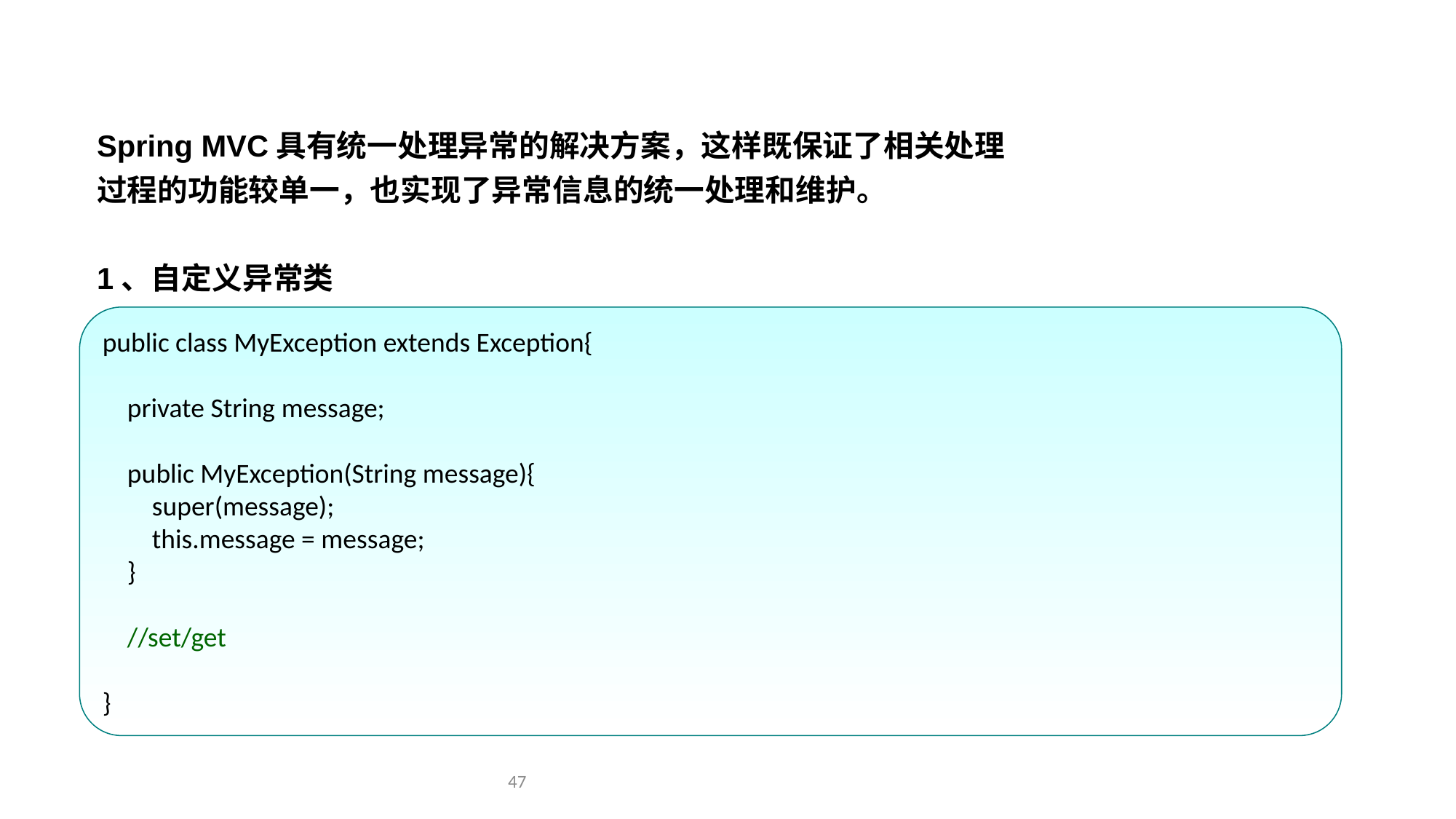

SpringMVC的统一异常处理
Spring MVC具有统一处理异常的解决方案，这样既保证了相关处理
过程的功能较单一，也实现了异常信息的统一处理和维护。

1、自定义异常类
public class MyException extends Exception{

    private String message;

    public MyException(String message){
        super(message);
        this.message = message;
    }

    //set/get

}
47